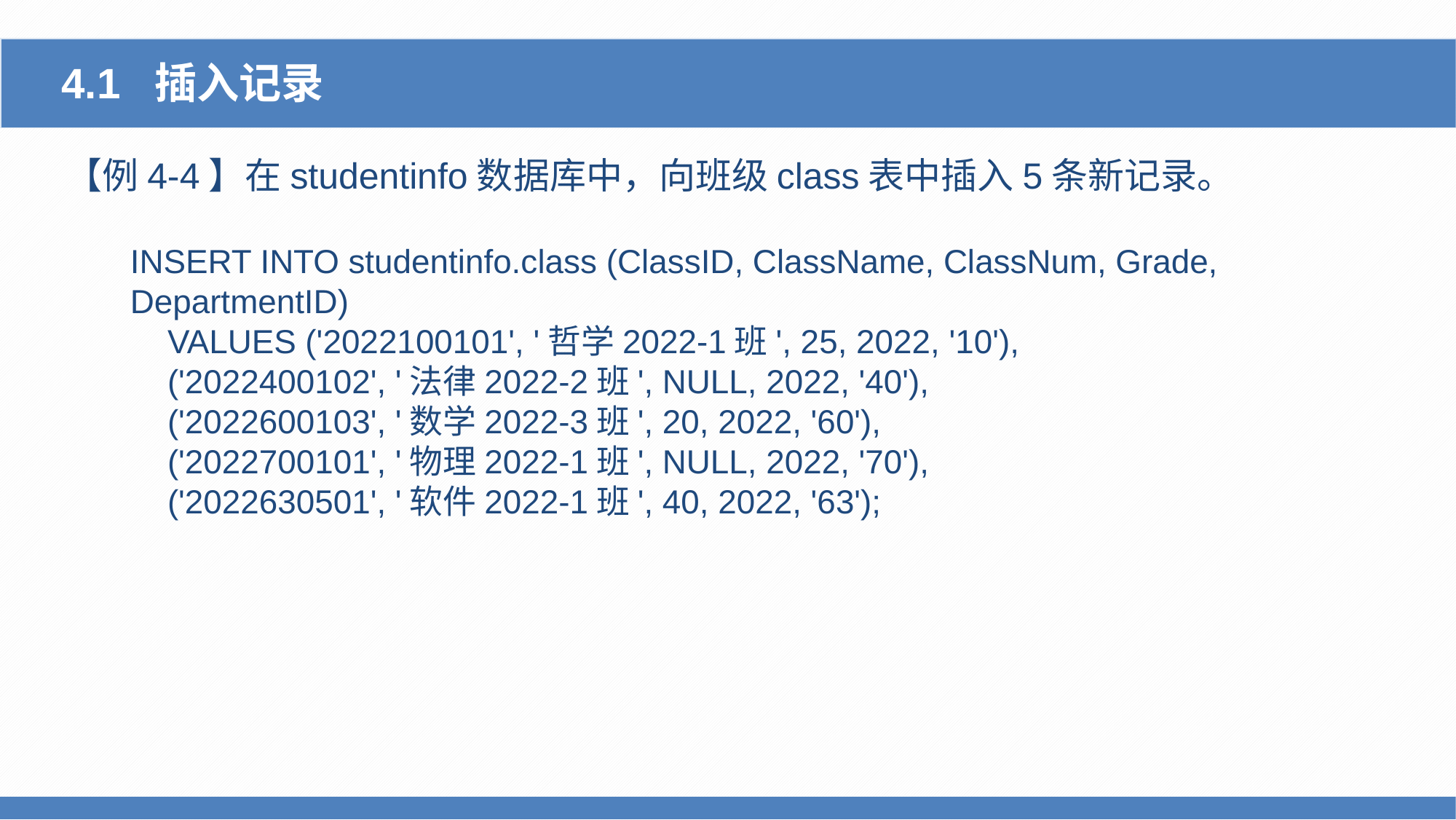

4.1  插入记录
【例4-4】在studentinfo数据库中，向班级class表中插入5条新记录。

INSERT INTO studentinfo.class (ClassID, ClassName, ClassNum, Grade, DepartmentID)
    VALUES ('2022100101', '哲学2022-1班', 25, 2022, '10'),
    ('2022400102', '法律2022-2班', NULL, 2022, '40'),
    ('2022600103', '数学2022-3班', 20, 2022, '60'),
    ('2022700101', '物理2022-1班', NULL, 2022, '70'),
    ('2022630501', '软件2022-1班', 40, 2022, '63');